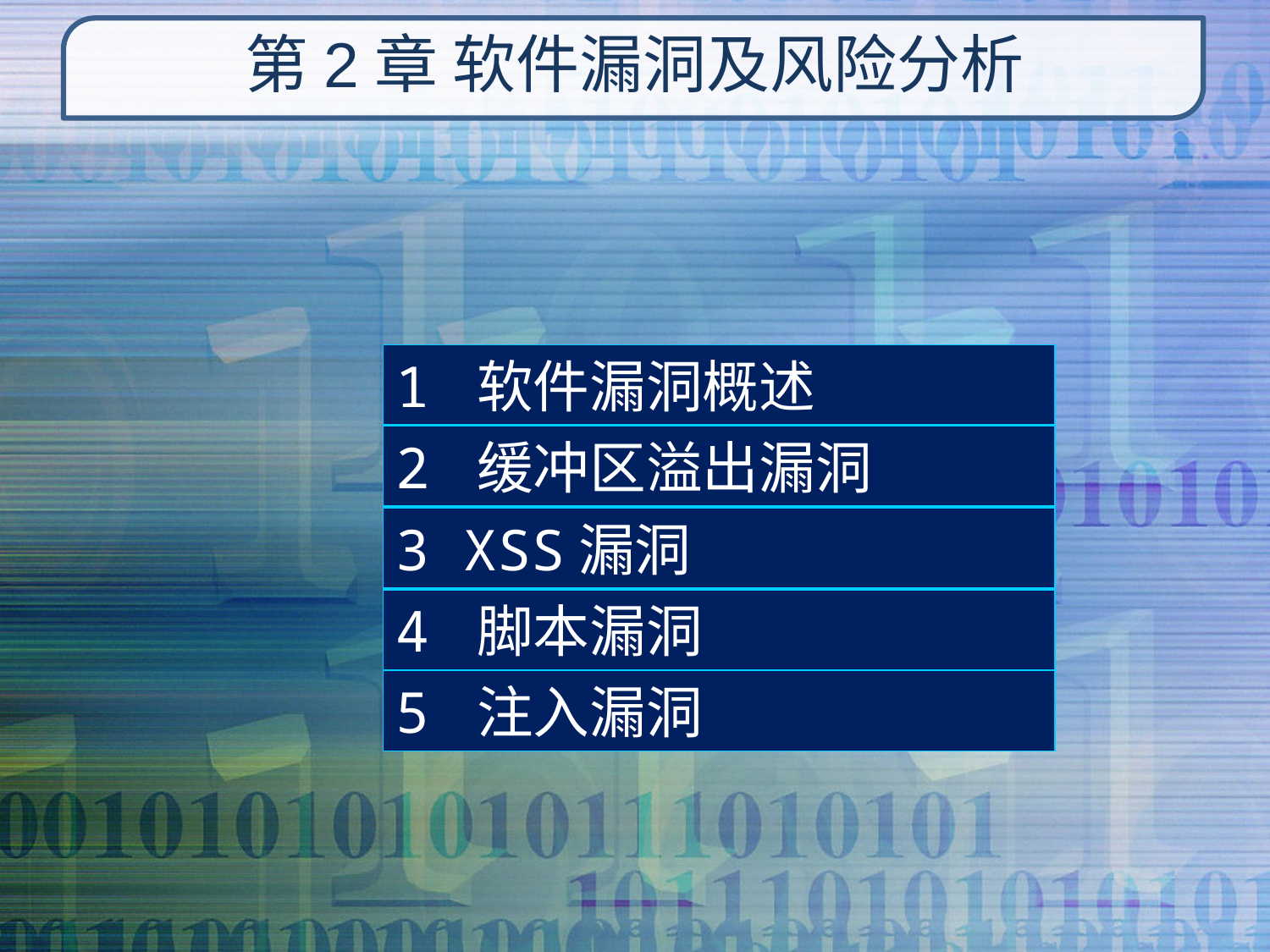

# 第2章 软件漏洞及风险分析

1 软件漏洞概述
2 缓冲区溢出漏洞
3 XSS漏洞
4 脚本漏洞
5 注入漏洞